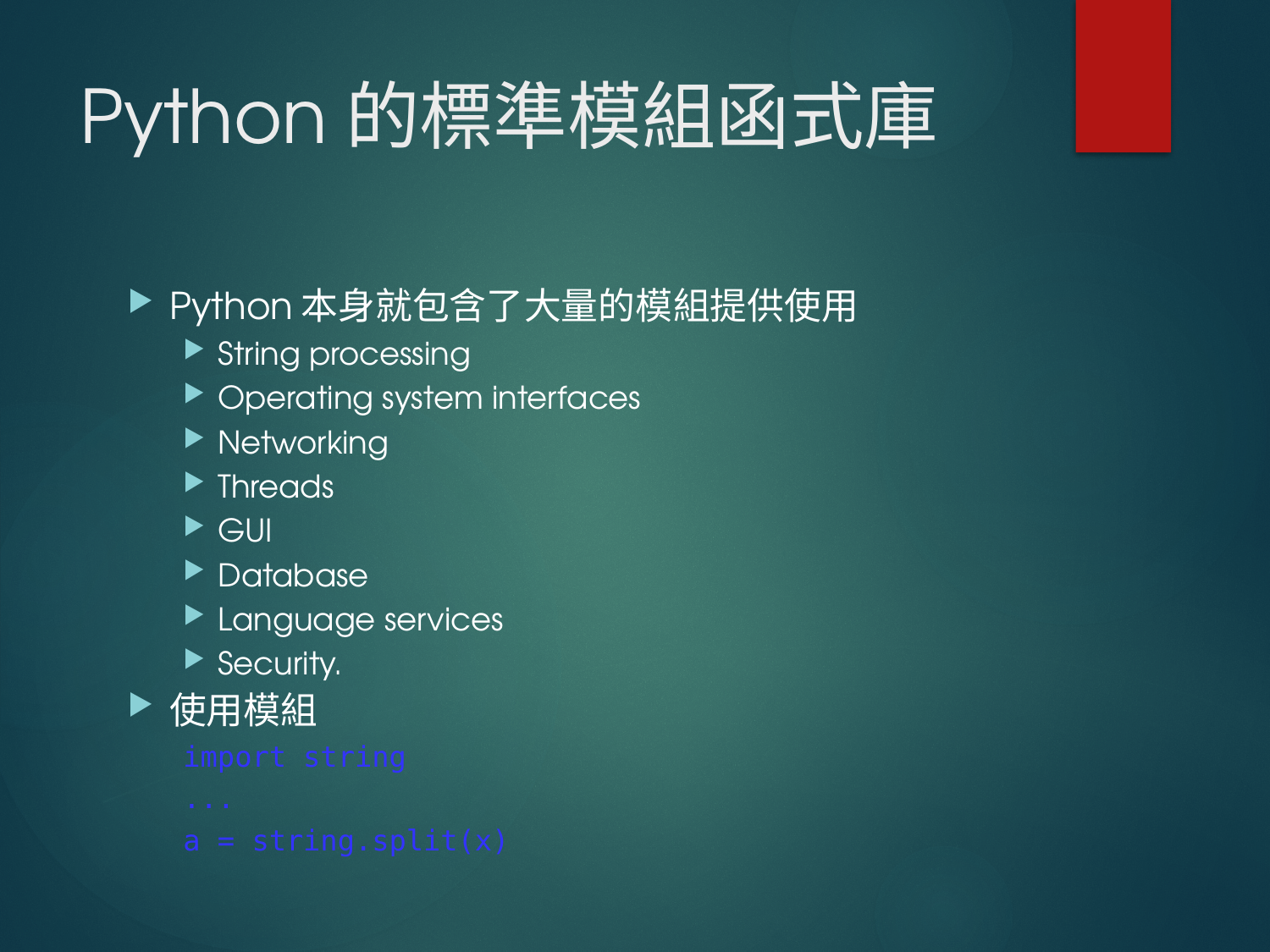

# Python的標準模組函式庫
Python本身就包含了大量的模組提供使用
String processing
Operating system interfaces
Networking
Threads
GUI
Database
Language services
Security.
使用模組
import string
...
a = string.split(x)